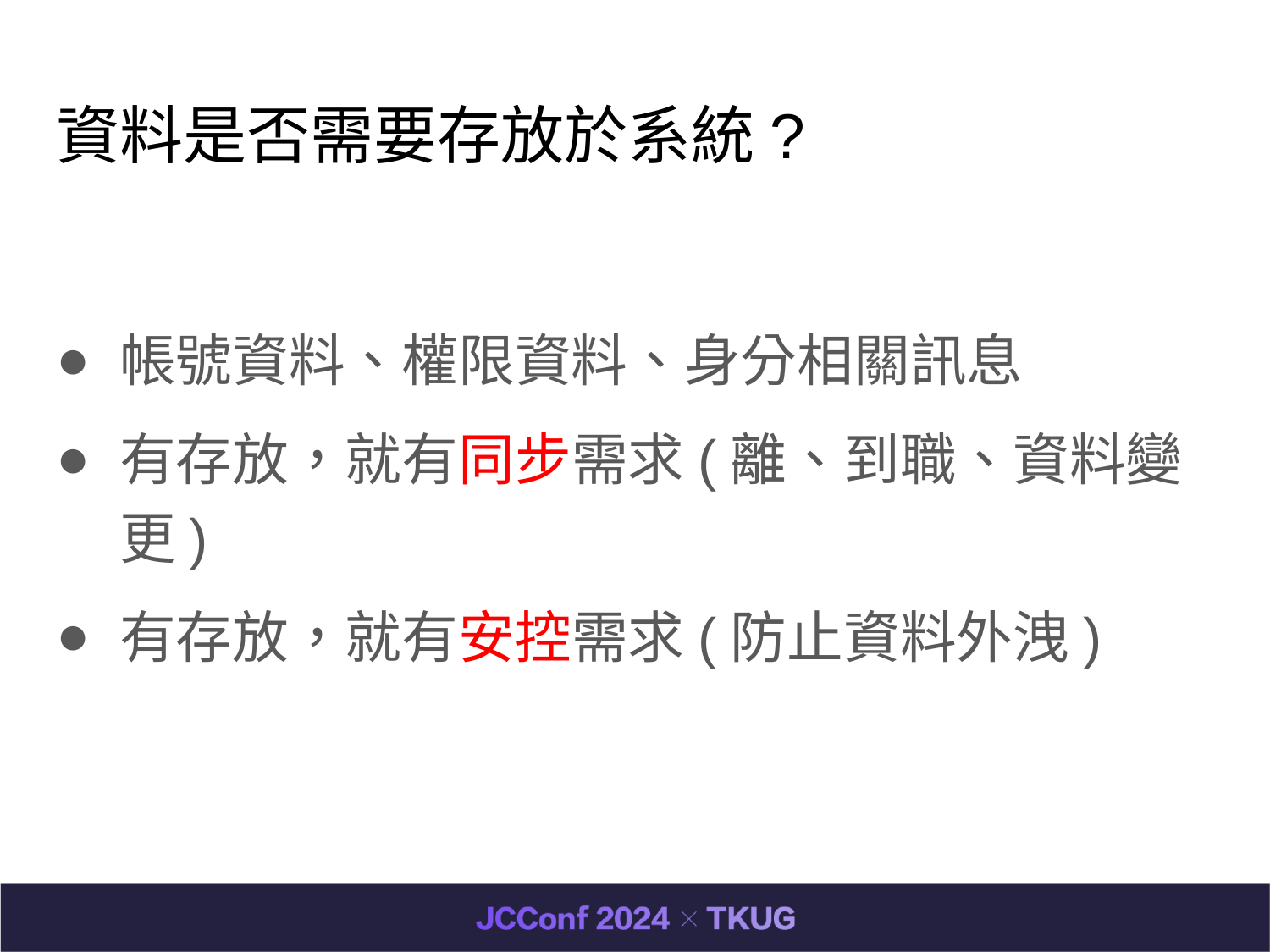

# 資料是否需要存放於系統?

帳號資料、權限資料、身分相關訊息
有存放，就有同步需求(離、到職、資料變更)
有存放，就有安控需求(防止資料外洩)